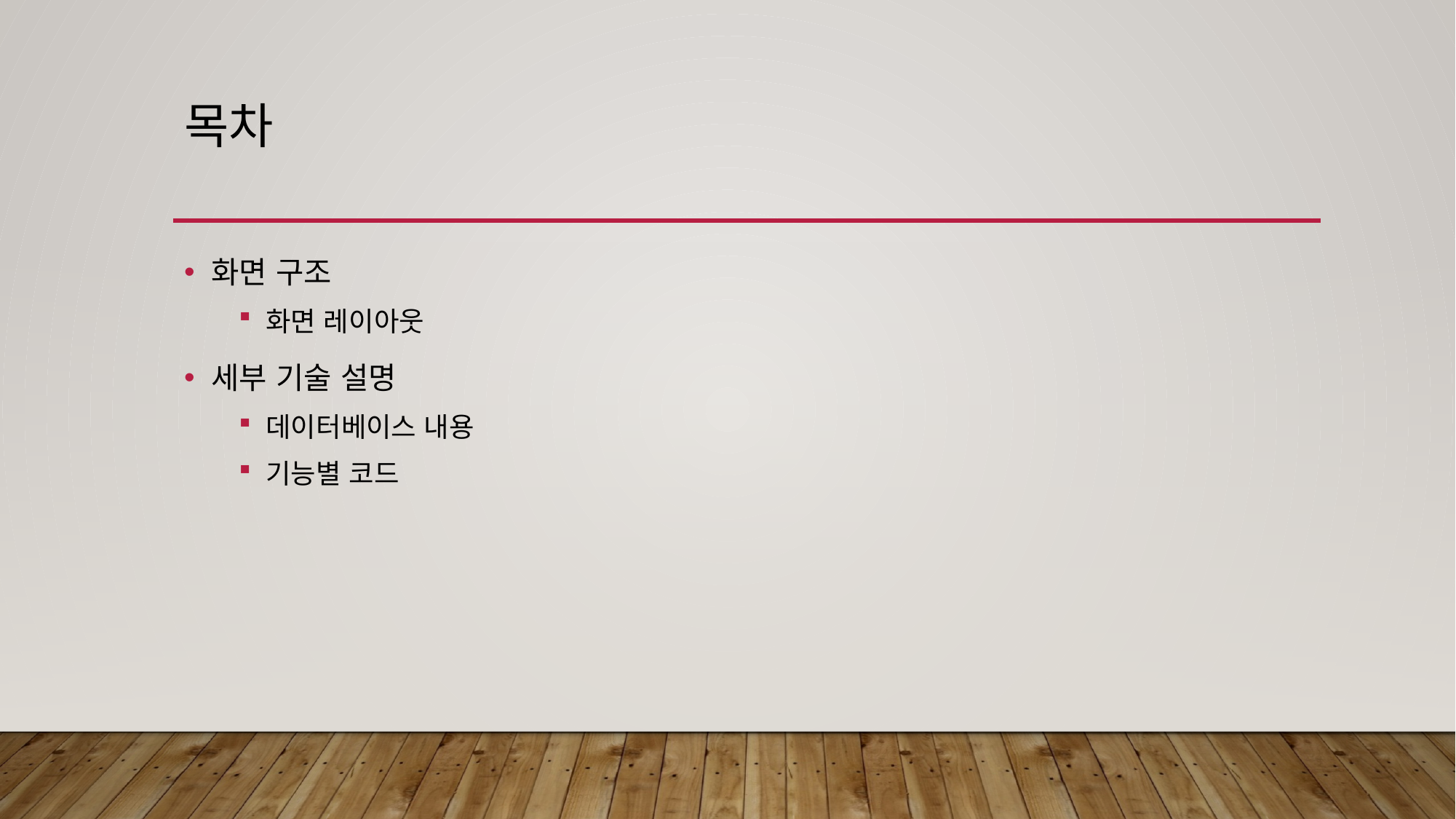

# 목차
화면 구조
화면 레이아웃
세부 기술 설명
데이터베이스 내용
기능별 코드